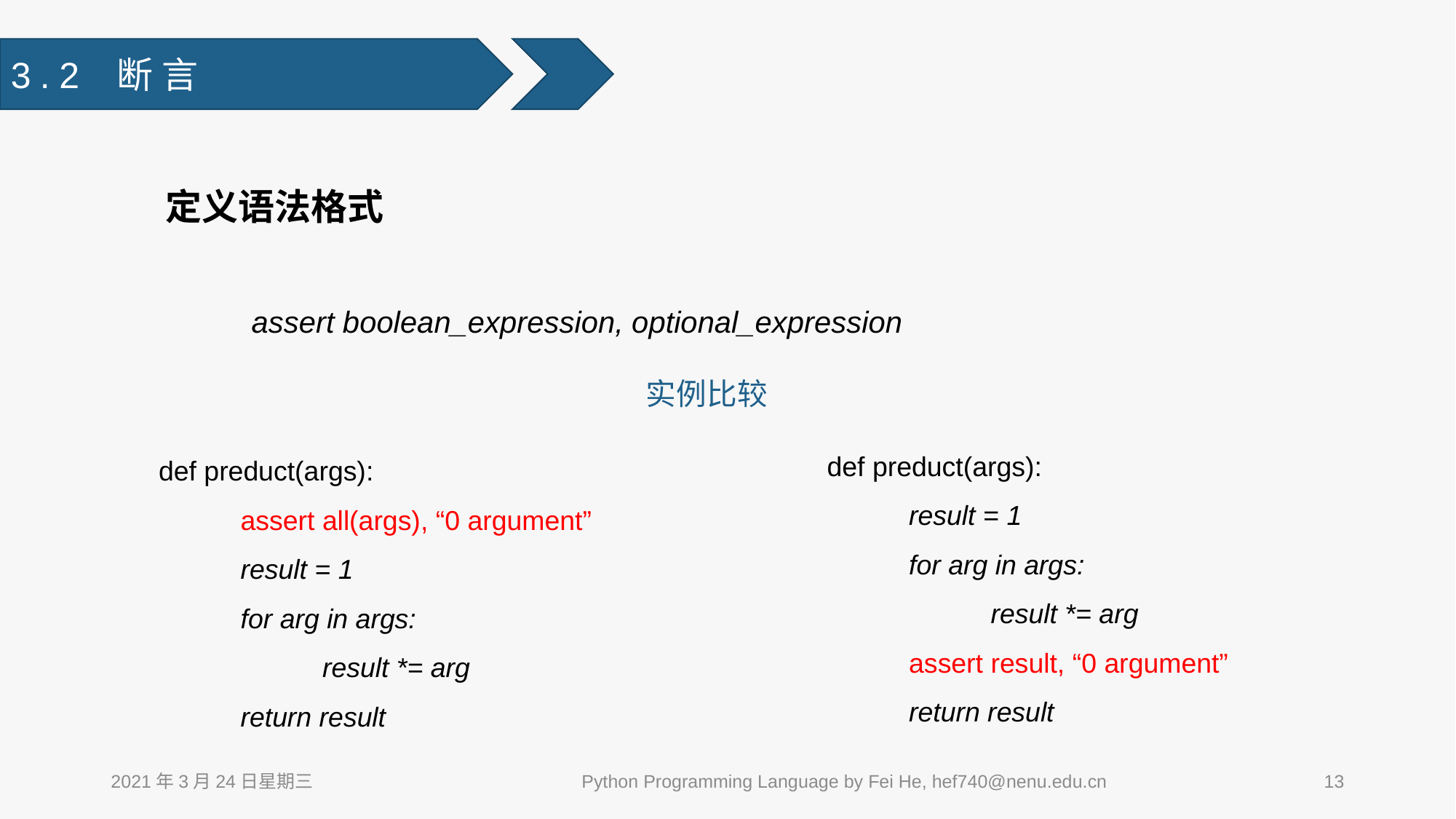

3.2 断言

定义语法格式
assert boolean_expression, optional_expression

实例比较

def preduct(args):
	result = 1
	for arg in args:
		result *= arg
	assert result, “0 argument”
	return result

def preduct(args):
	assert all(args), “0 argument”
	result = 1
	for arg in args:
		result *= arg
	return result

2021年3月24日星期三
Python Programming Language by Fei He, hef740@nenu.edu.cn
13